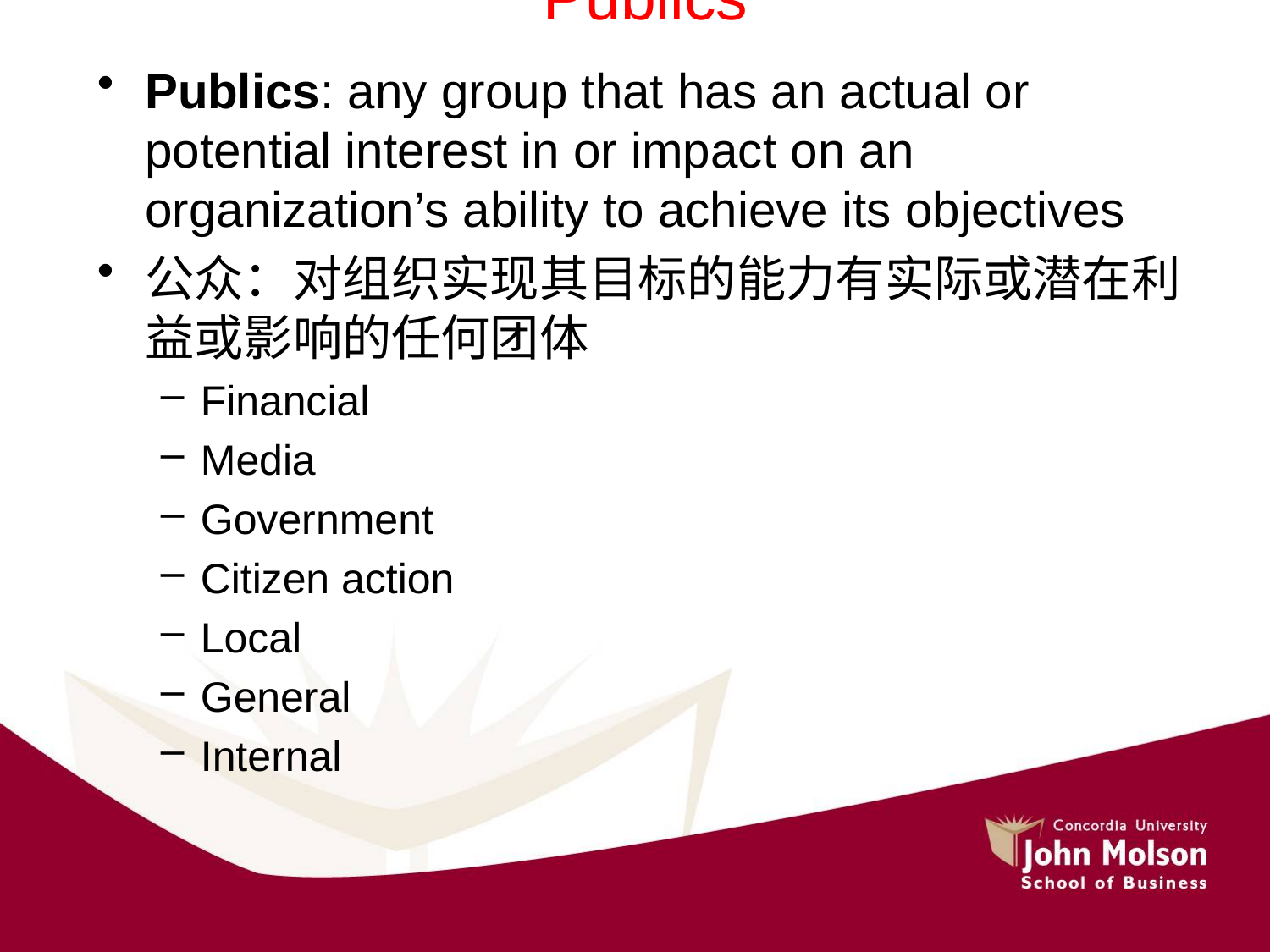

# Microenvironment Publics
Publics: any group that has an actual or potential interest in or impact on an organization’s ability to achieve its objectives
公众：对组织实现其目标的能力有实际或潜在利益或影响的任何团体
Financial
Media
Government
Citizen action
Local
General
Internal